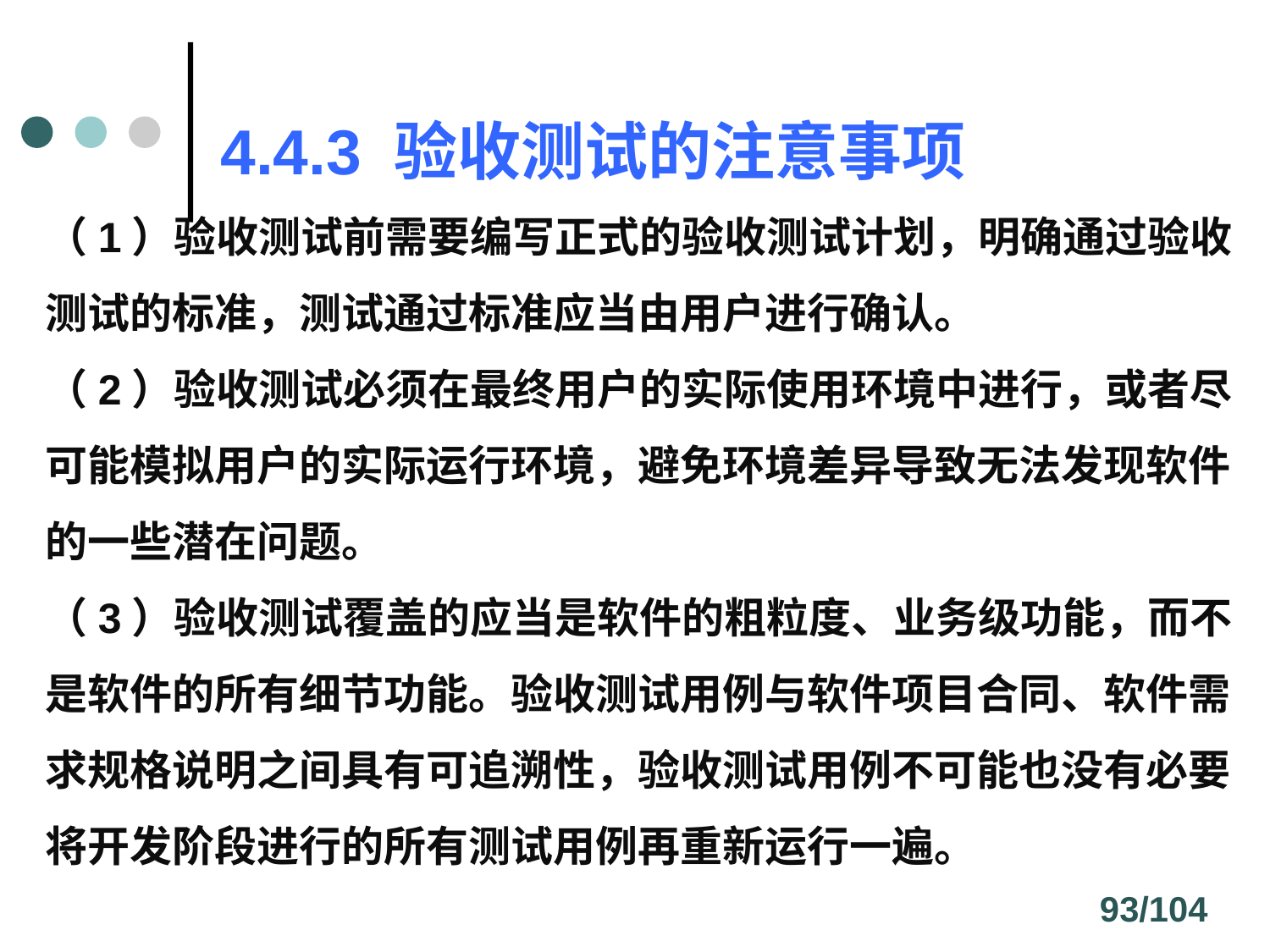

# 4.4.3 验收测试的注意事项
（1）验收测试前需要编写正式的验收测试计划，明确通过验收测试的标准，测试通过标准应当由用户进行确认。
（2）验收测试必须在最终用户的实际使用环境中进行，或者尽可能模拟用户的实际运行环境，避免环境差异导致无法发现软件的一些潜在问题。
（3）验收测试覆盖的应当是软件的粗粒度、业务级功能，而不是软件的所有细节功能。验收测试用例与软件项目合同、软件需求规格说明之间具有可追溯性，验收测试用例不可能也没有必要将开发阶段进行的所有测试用例再重新运行一遍。
93/104